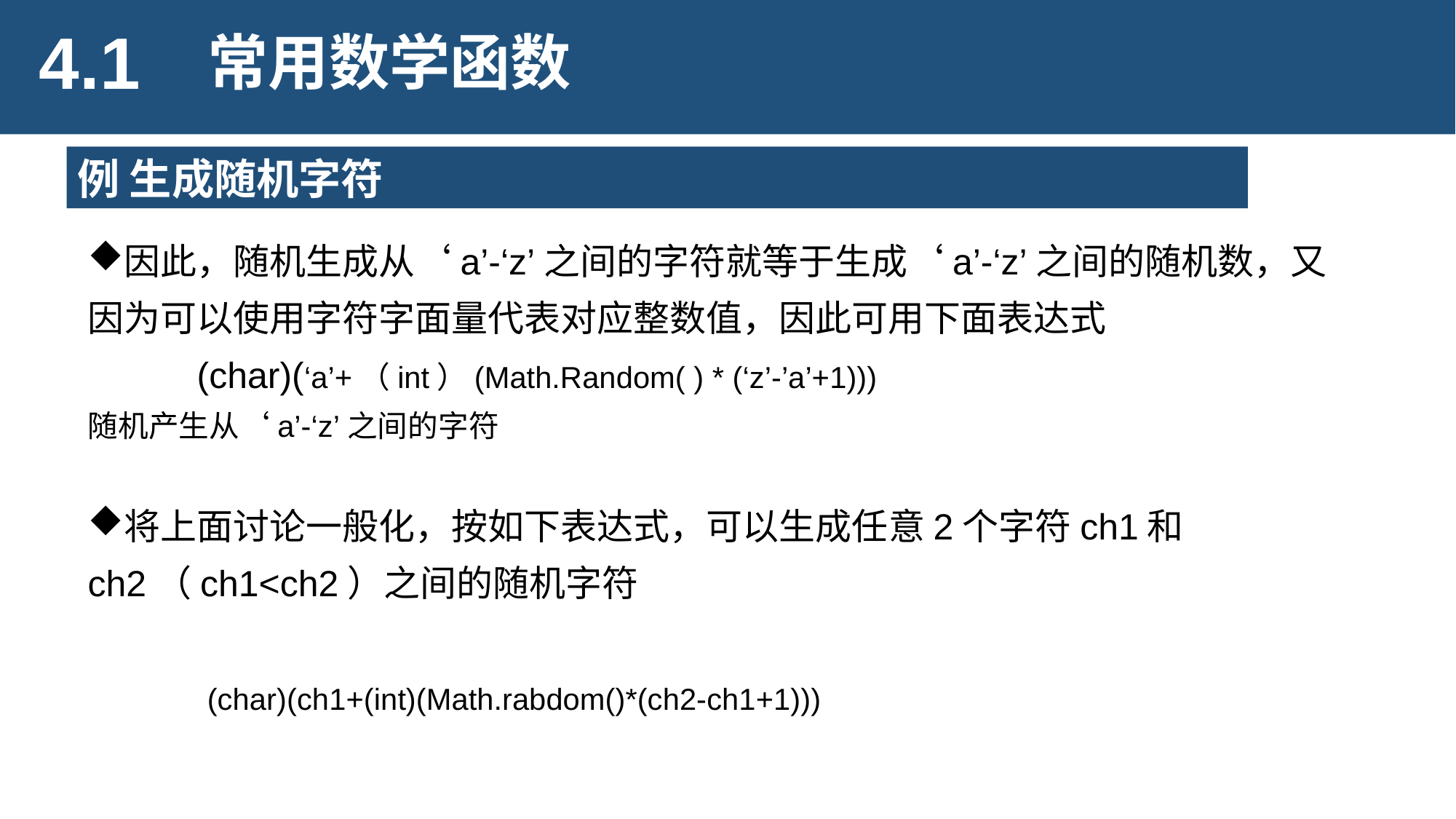

4.1
常用数学函数

例 生成随机字符
因此，随机生成从‘a’-‘z’之间的字符就等于生成‘a’-‘z’之间的随机数，又因为可以使用字符字面量代表对应整数值，因此可用下面表达式
   	(char)(‘a’+（int）(Math.Random( ) * (‘z’-’a’+1)))
随机产生从‘a’-‘z’之间的字符

将上面讨论一般化，按如下表达式，可以生成任意2个字符ch1和ch2（ch1<ch2）之间的随机字符

  	 (char)(ch1+(int)(Math.rabdom()*(ch2-ch1+1)))